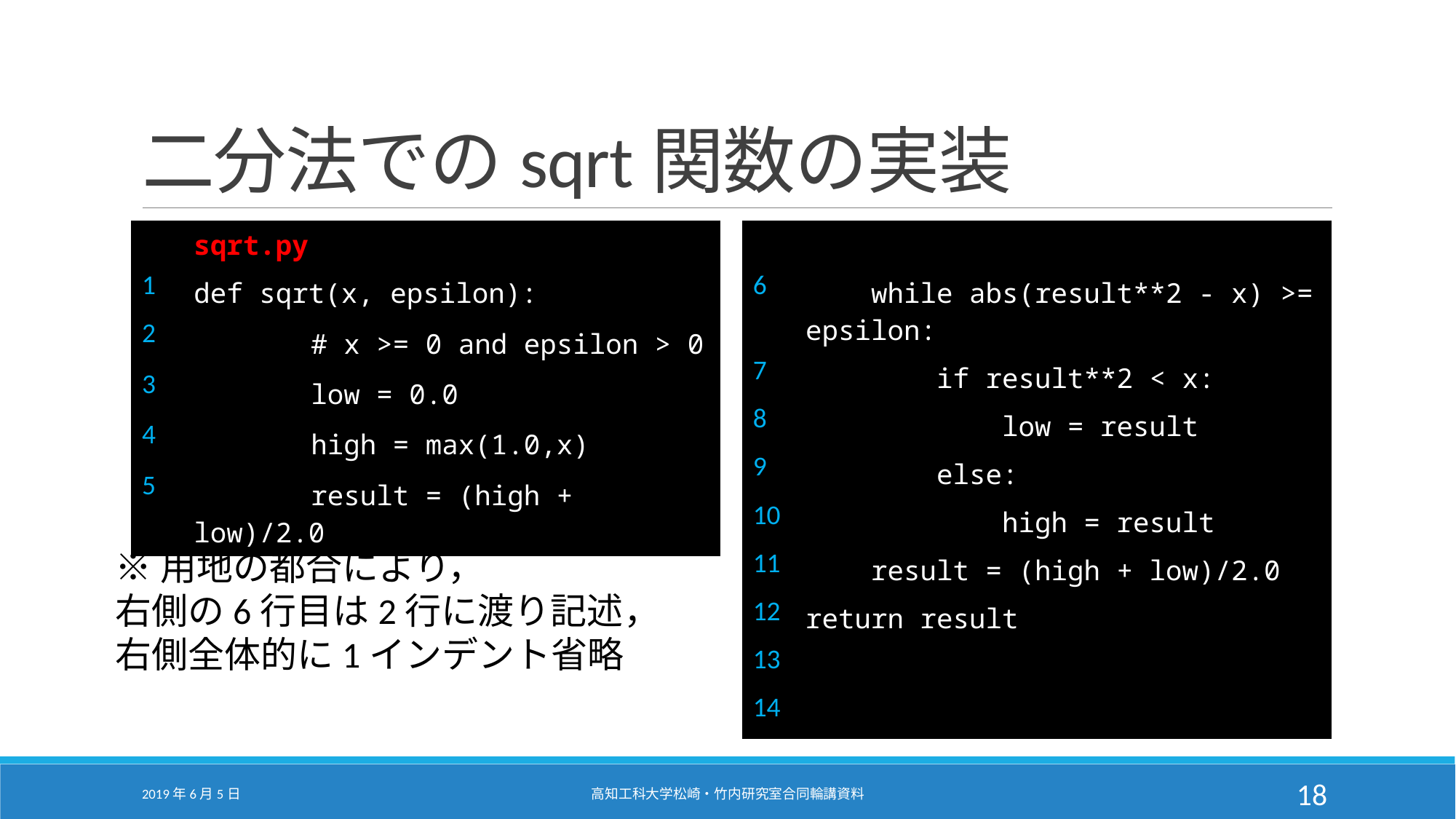

# 二分法でのsqrt関数の実装
|  | sqrt.py |
| --- | --- |
| 1 | def sqrt(x, epsilon): |
| 2 | # x >= 0 and epsilon > 0 |
| 3 | low = 0.0 |
| 4 | high = max(1.0,x) |
| 5 | result = (high + low)/2.0 |
|  |  |
| --- | --- |
| 6 | while abs(result\*\*2 - x) >= epsilon: |
| 7 | if result\*\*2 < x: |
| 8 | low = result |
| 9 | else: |
| 10 | high = result |
| 11 | result = (high + low)/2.0 |
| 12 | return result |
| 13 |  |
| 14 |  |
※用地の都合により，
右側の6行目は2行に渡り記述，
右側全体的に1インデント省略
2019年6月5日
高知工科大学松崎・竹内研究室合同輪講資料
18